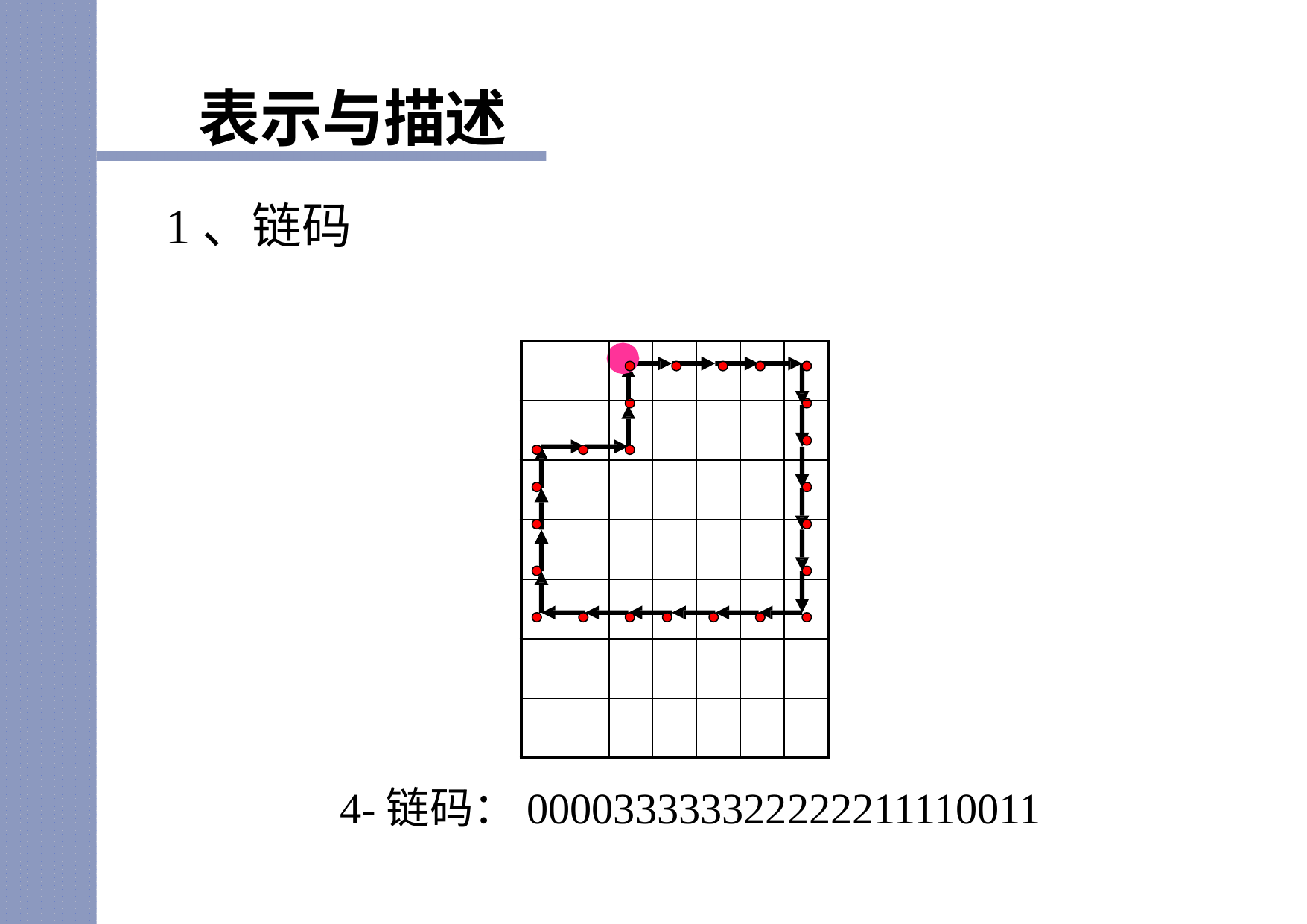

# 表示与描述
1、链码

|  |  |  |  |  |  |  |
| --- | --- | --- | --- | --- | --- | --- |
|  |  |  |  |  |  |  |
|  |  |  |  |  |  |  |
|  |  |  |  |  |  |  |
|  |  |  |  |  |  |  |
|  |  |  |  |  |  |  |
|  |  |  |  |  |  |  |

4-链码：000033333322222211110011